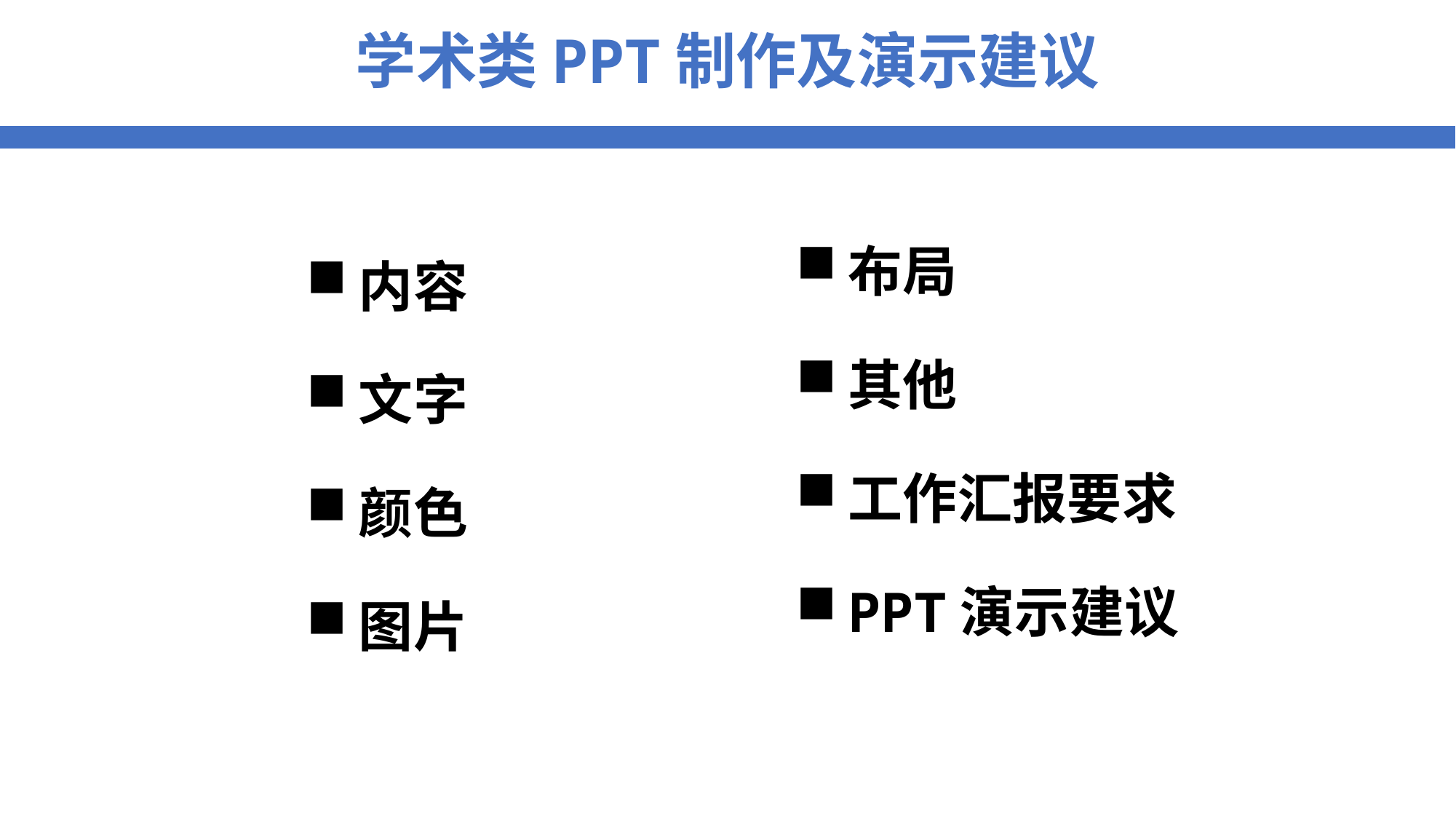

# 学术类PPT制作及演示建议

布局
其他
工作汇报要求
PPT演示建议
内容
文字
颜色
图片